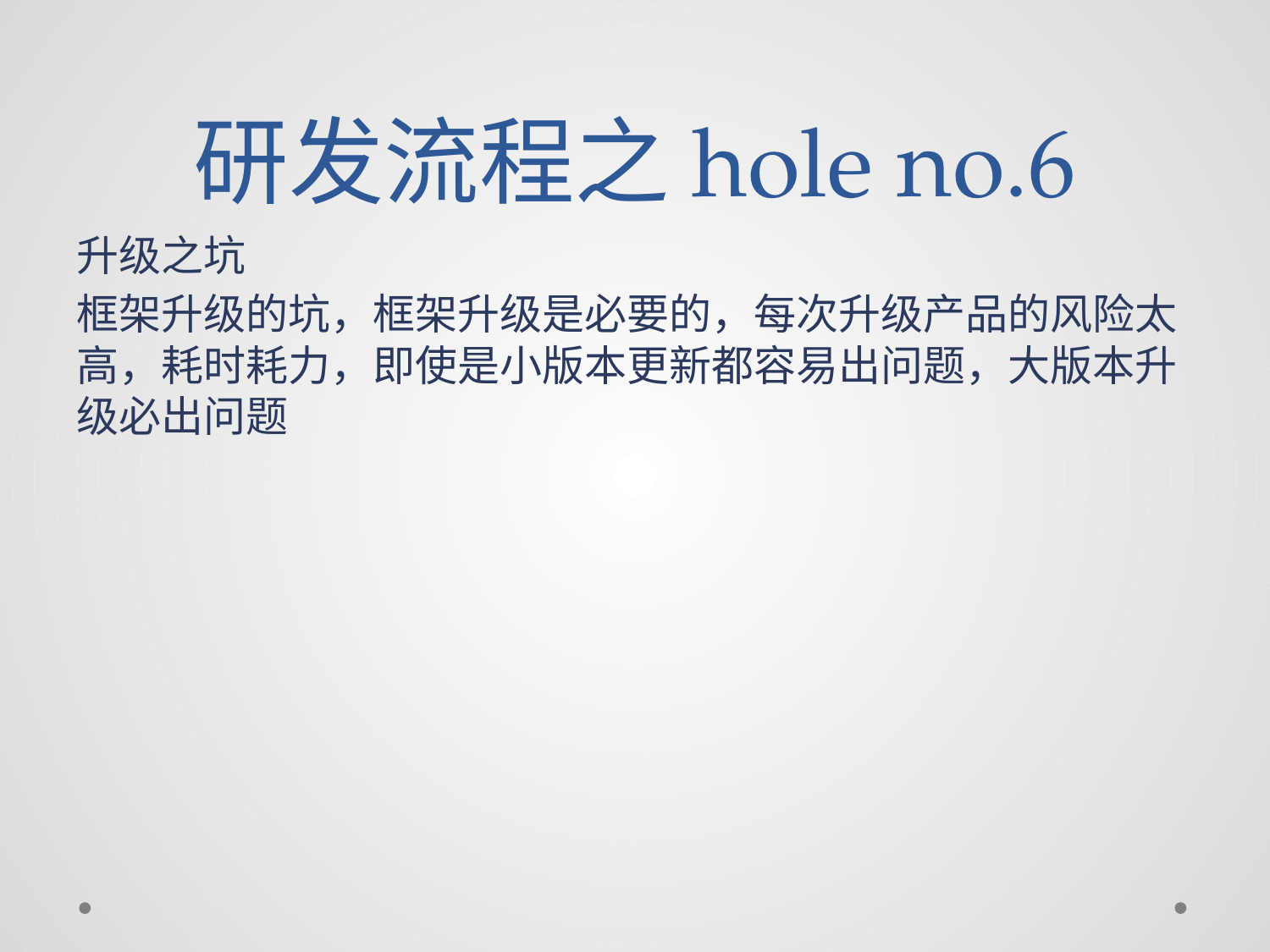

# 研发流程之hole no.6
升级之坑
框架升级的坑，框架升级是必要的，每次升级产品的风险太高，耗时耗力，即使是小版本更新都容易出问题，大版本升级必出问题